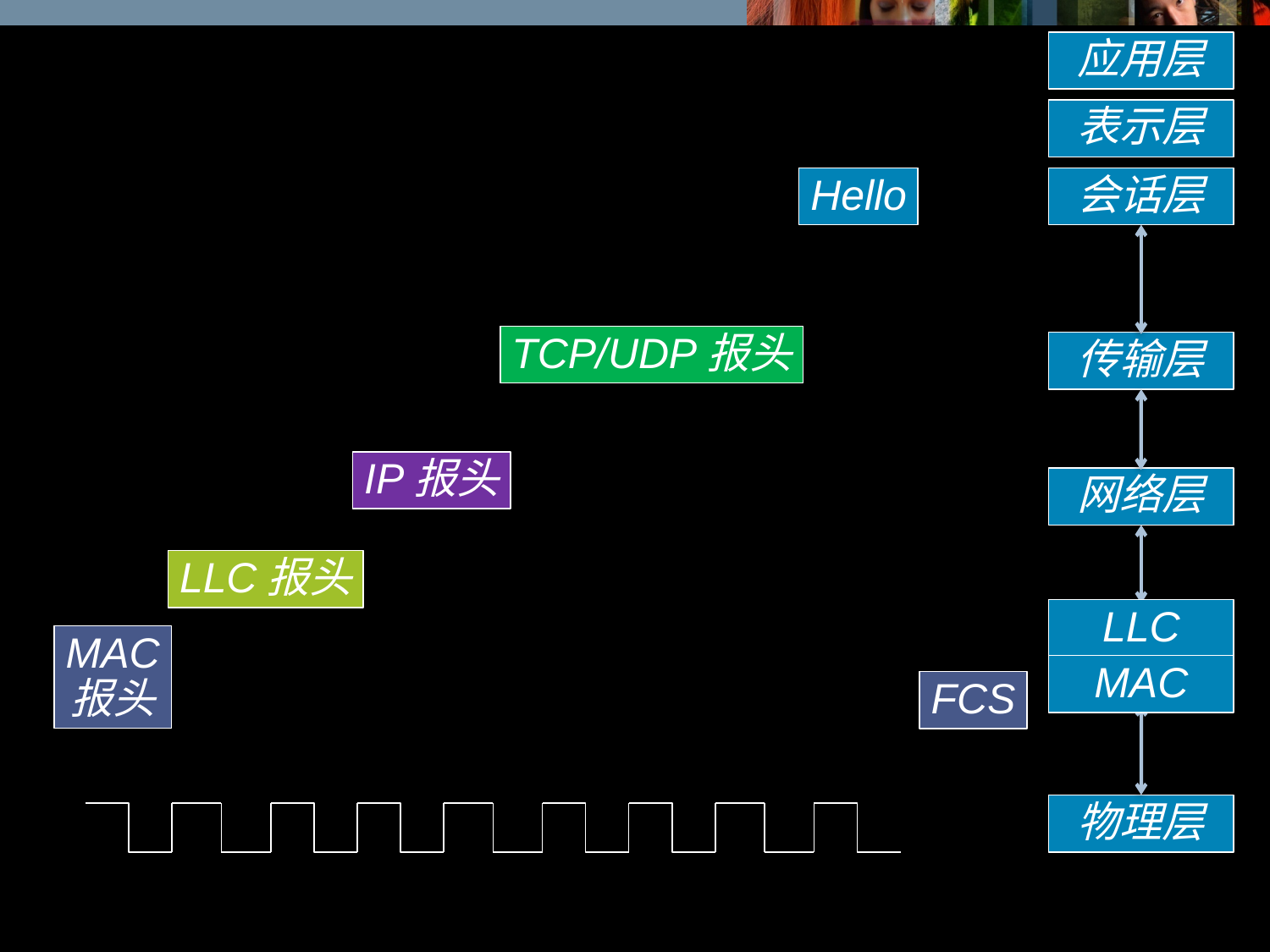

应用层
表示层
Hello
会话层
TCP/UDP报头
传输层
IP报头
网络层
LLC报头
LLC
MAC
数据链路层
MAC
报头
FCS
物理层